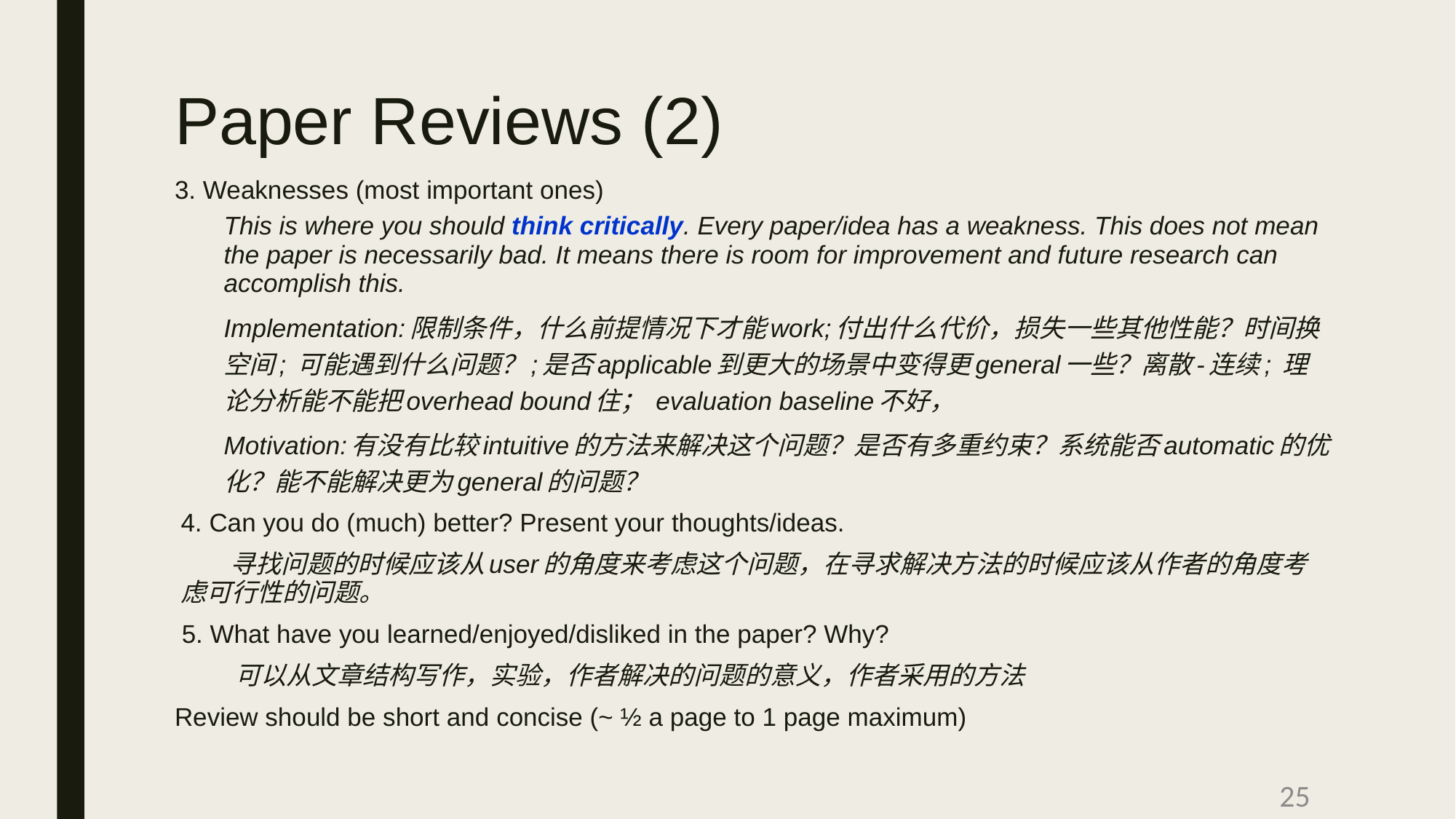

# Paper Reviews (2)
3. Weaknesses (most important ones)
This is where you should think critically. Every paper/idea has a weakness. This does not mean the paper is necessarily bad. It means there is room for improvement and future research can accomplish this.
Implementation:限制条件，什么前提情况下才能work;付出什么代价，损失一些其他性能？时间换空间; 可能遇到什么问题？;是否applicable到更大的场景中变得更general一些？离散-连续; 理论分析能不能把overhead bound住； evaluation baseline不好，
Motivation:有没有比较intuitive的方法来解决这个问题？是否有多重约束？系统能否automatic的优化？能不能解决更为general的问题？
4. Can you do (much) better? Present your thoughts/ideas.
        寻找问题的时候应该从user的角度来考虑这个问题，在寻求解决方法的时候应该从作者的角度考虑可行性的问题。
 5. What have you learned/enjoyed/disliked in the paper? Why?
          可以从文章结构写作，实验，作者解决的问题的意义，作者采用的方法
Review should be short and concise (~ ½ a page to 1 page maximum)

25